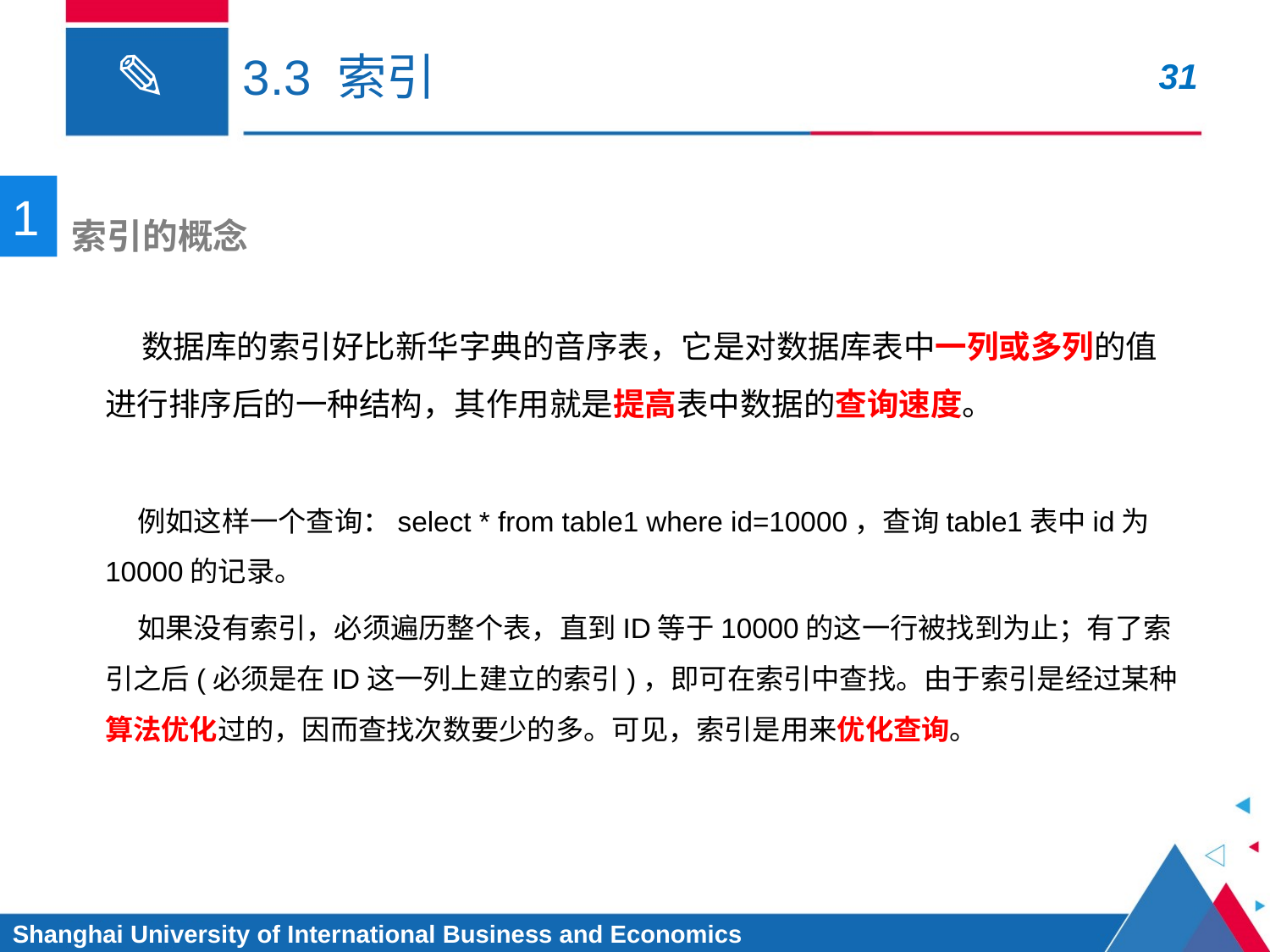

# 3.3 索引

1
索引的概念
    数据库的索引好比新华字典的音序表，它是对数据库表中一列或多列的值进行排序后的一种结构，其作用就是提高表中数据的查询速度。
    例如这样一个查询：select * from table1 where id=10000，查询table1表中id为10000的记录。
    如果没有索引，必须遍历整个表，直到ID等于10000的这一行被找到为止；有了索引之后(必须是在ID这一列上建立的索引)，即可在索引中查找。由于索引是经过某种算法优化过的，因而查找次数要少的多。可见，索引是用来优化查询。